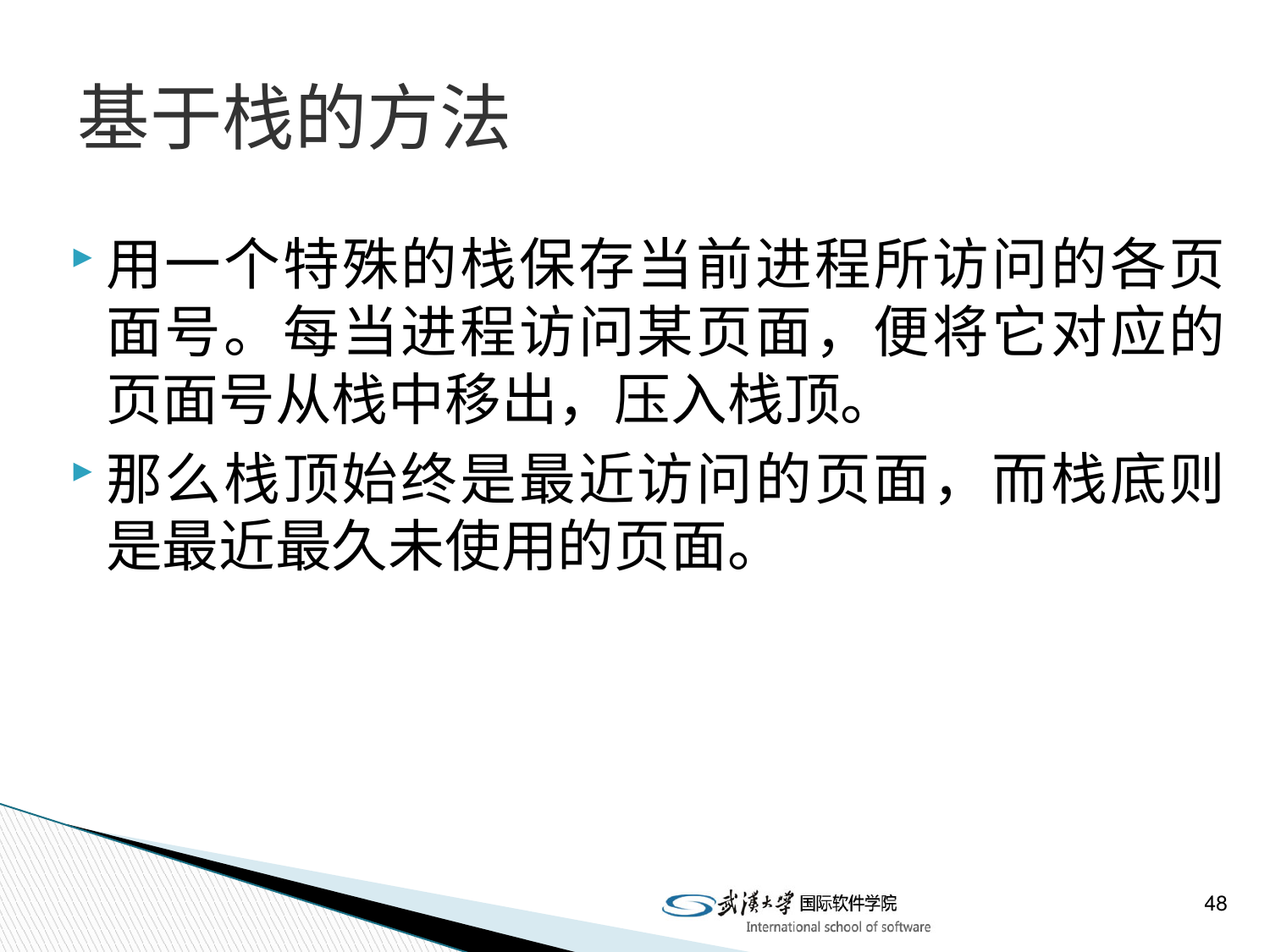

# 基于栈的方法
用一个特殊的栈保存当前进程所访问的各页面号。每当进程访问某页面，便将它对应的页面号从栈中移出，压入栈顶。
那么栈顶始终是最近访问的页面，而栈底则是最近最久未使用的页面。